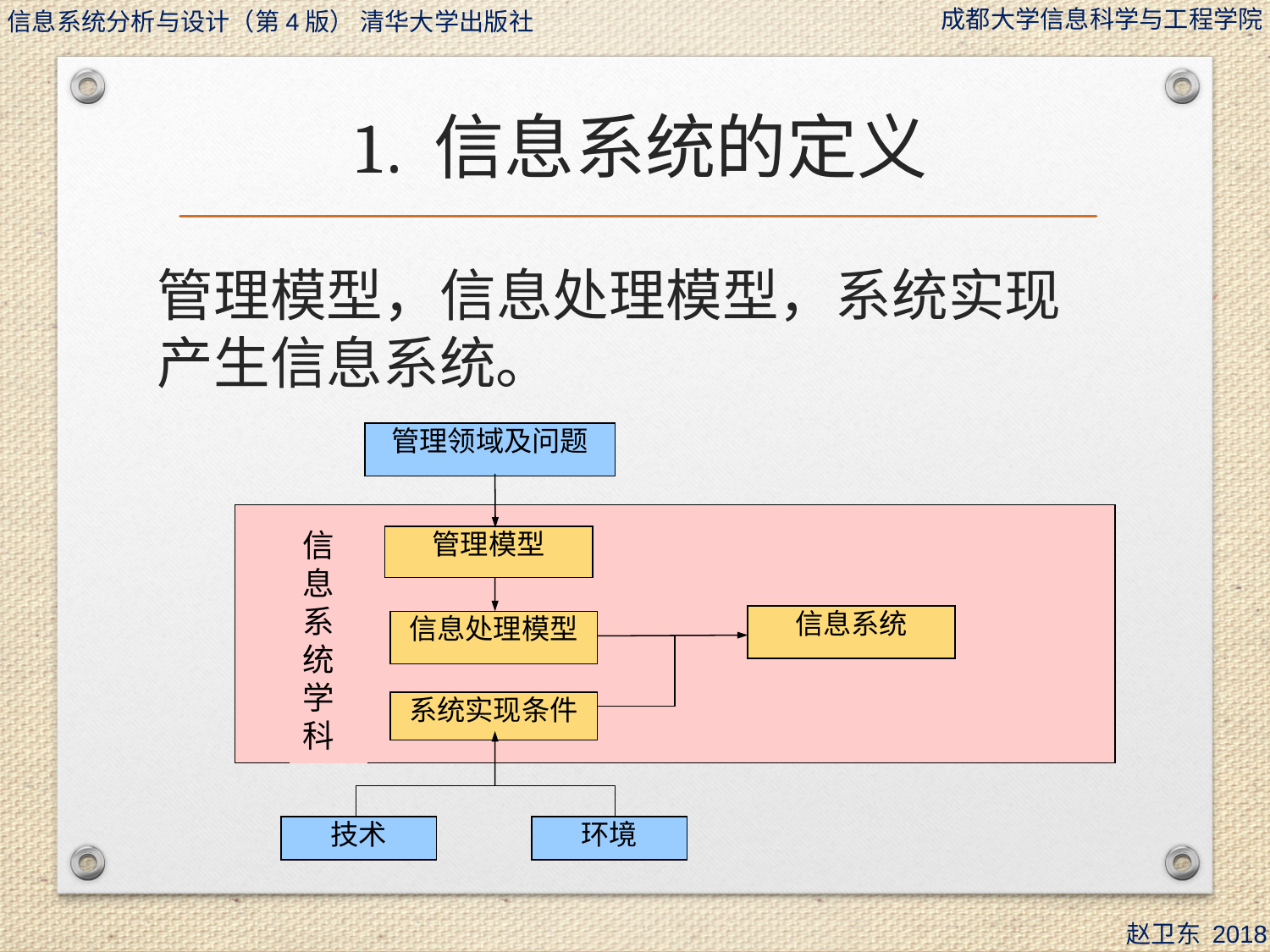

# 1. 信息系统的定义
管理模型，信息处理模型，系统实现产生信息系统。
管理领域及问题

信息系统学科
管理模型

信息系统
信息处理模型

系统实现条件

技术
环境